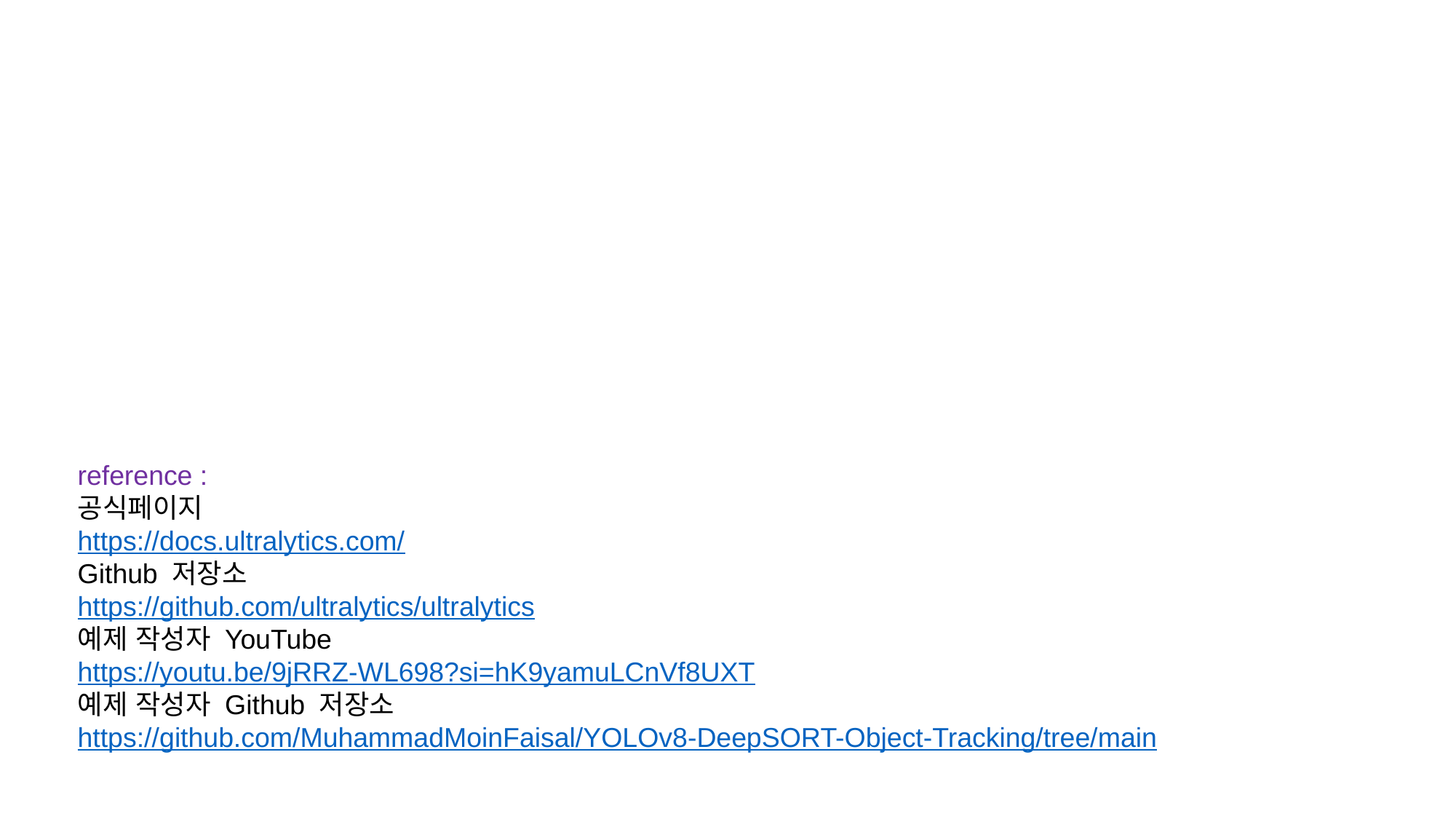

reference :
공식페이지
https://docs.ultralytics.com/
Github 저장소
https://github.com/ultralytics/ultralytics
예제 작성자 YouTube
https://youtu.be/9jRRZ-WL698?si=hK9yamuLCnVf8UXT
예제 작성자 Github 저장소
https://github.com/MuhammadMoinFaisal/YOLOv8-DeepSORT-Object-Tracking/tree/main